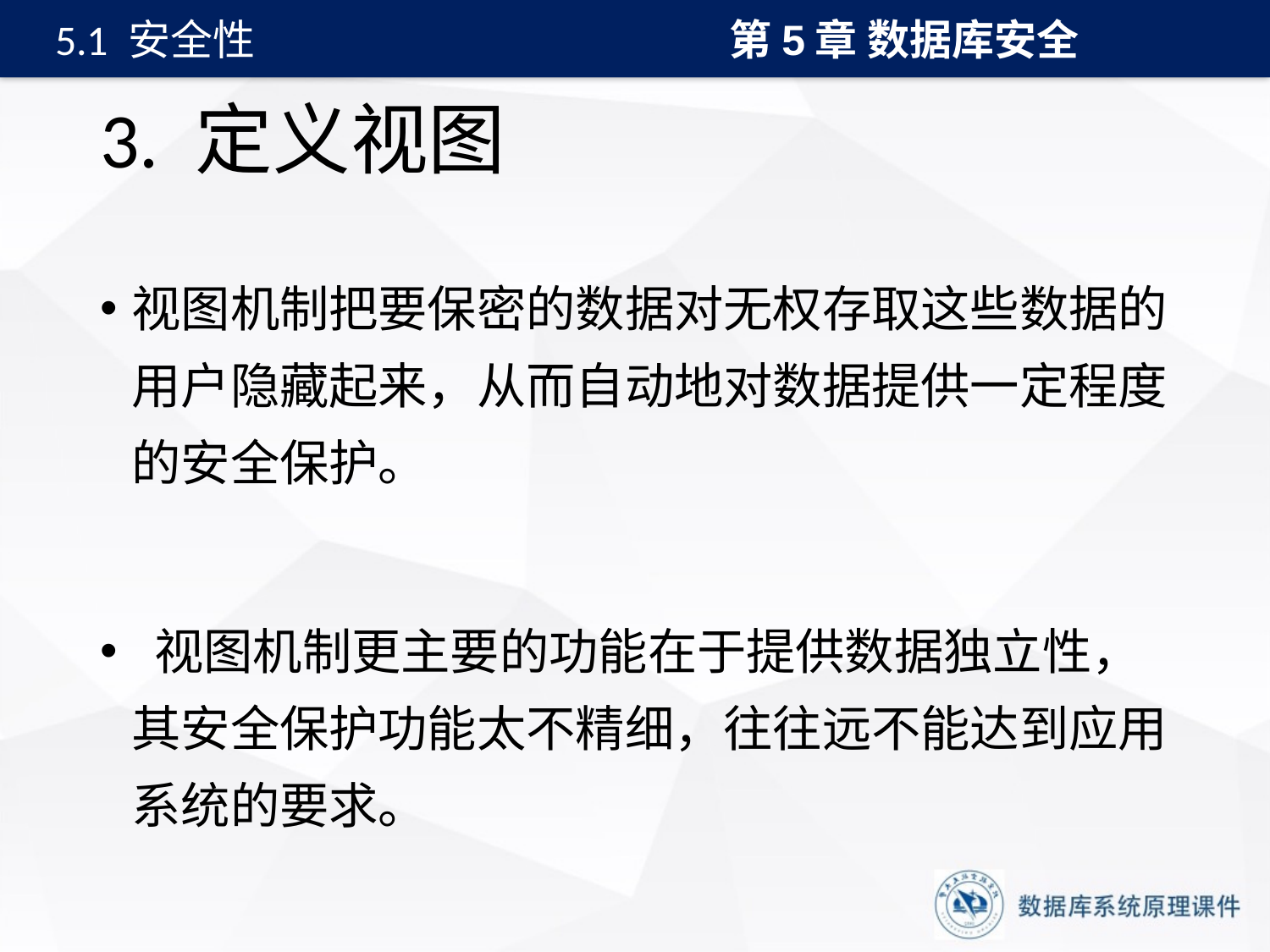

第5章 数据库安全
5.1 安全性
# 3. 定义视图
视图机制把要保密的数据对无权存取这些数据的用户隐藏起来，从而自动地对数据提供一定程度的安全保护。

 视图机制更主要的功能在于提供数据独立性，其安全保护功能太不精细，往往远不能达到应用系统的要求。